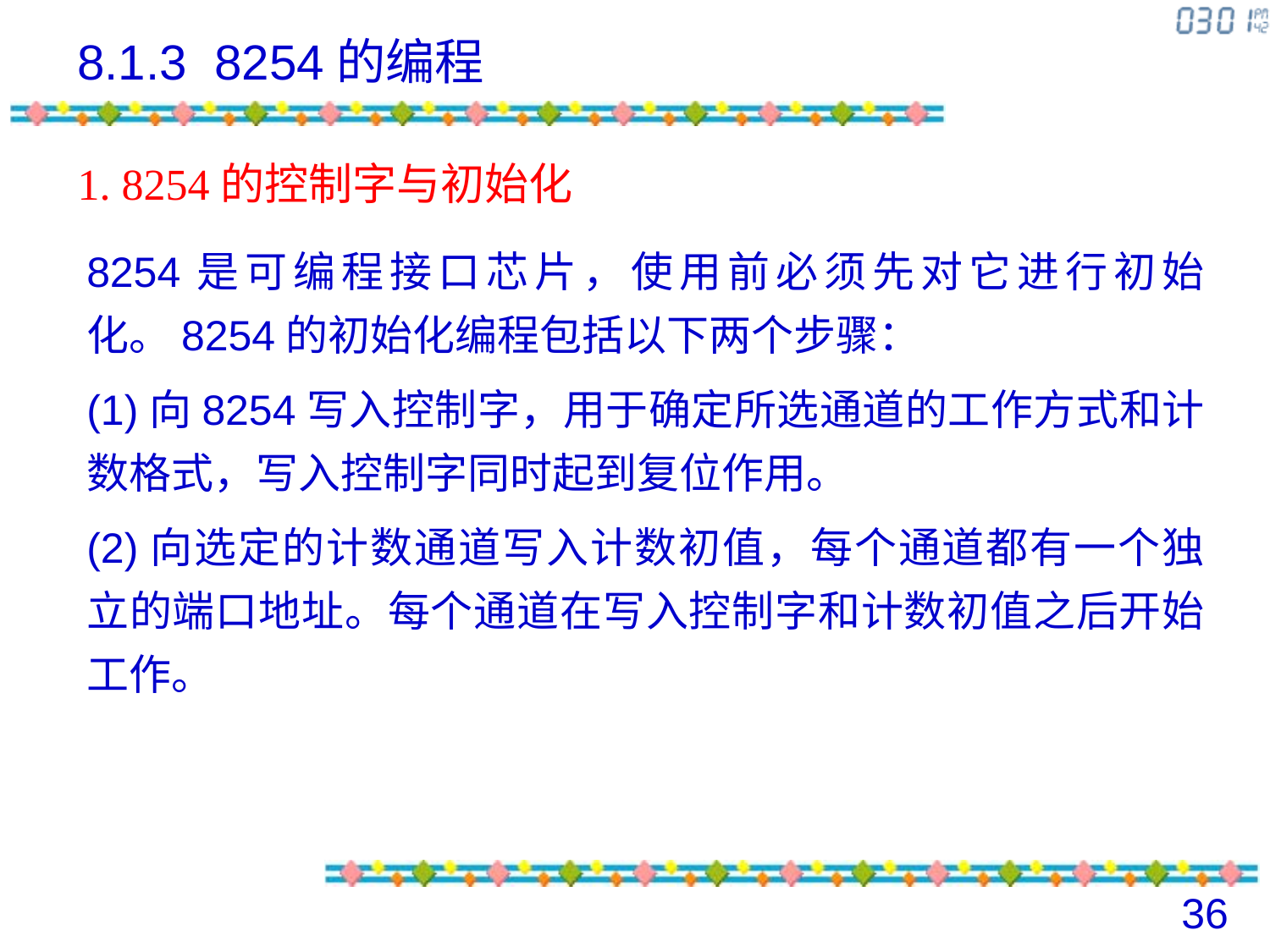

# 8.1.3  8254的编程
1. 8254的控制字与初始化
8254是可编程接口芯片，使用前必须先对它进行初始化。8254的初始化编程包括以下两个步骤：
(1)向8254写入控制字，用于确定所选通道的工作方式和计数格式，写入控制字同时起到复位作用。
(2)向选定的计数通道写入计数初值，每个通道都有一个独立的端口地址。每个通道在写入控制字和计数初值之后开始工作。